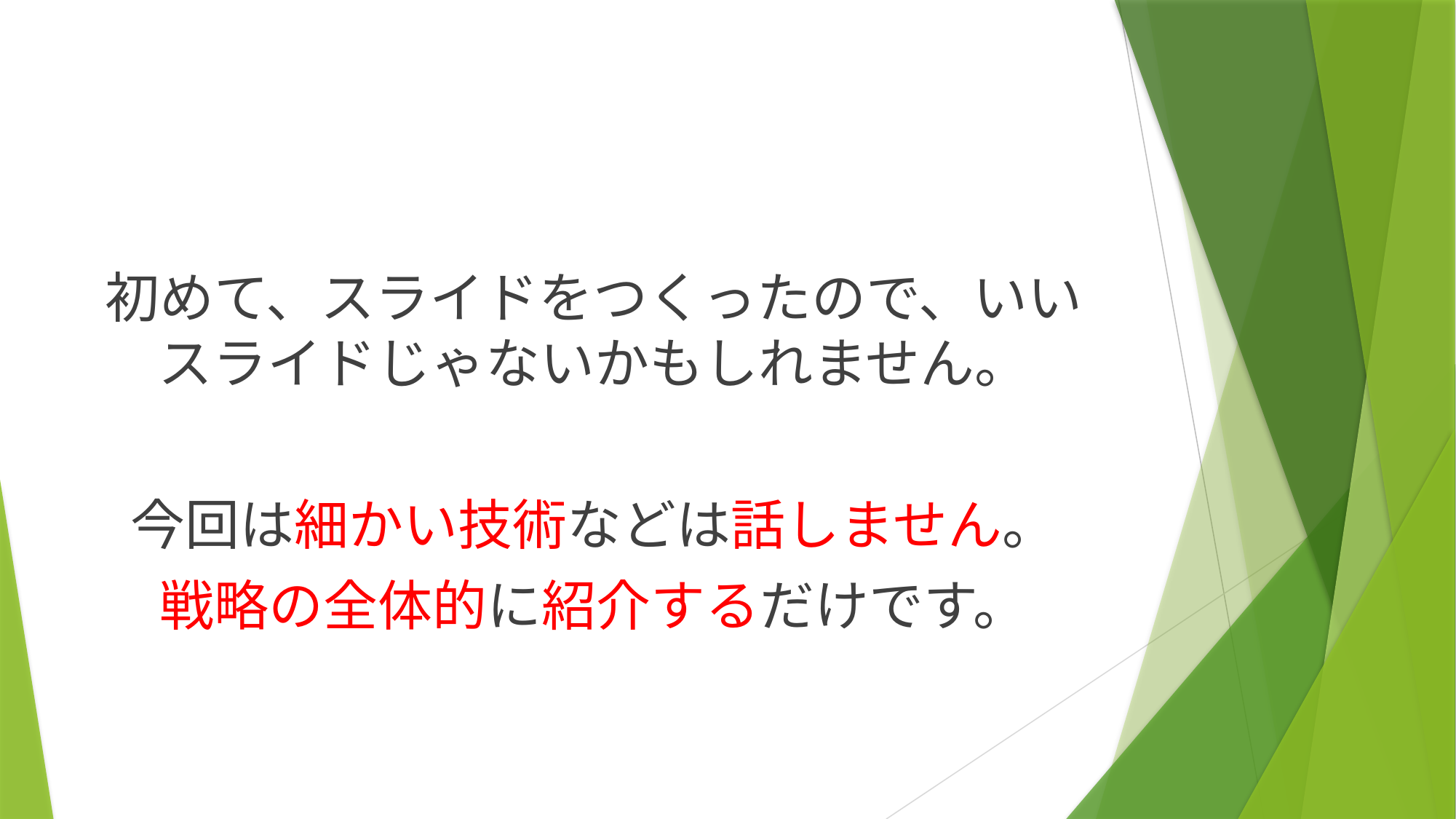

初めて、スライドをつくったので、いいスライドじゃないかもしれません。

今回は細かい技術などは話しません。
戦略の全体的に紹介するだけです。